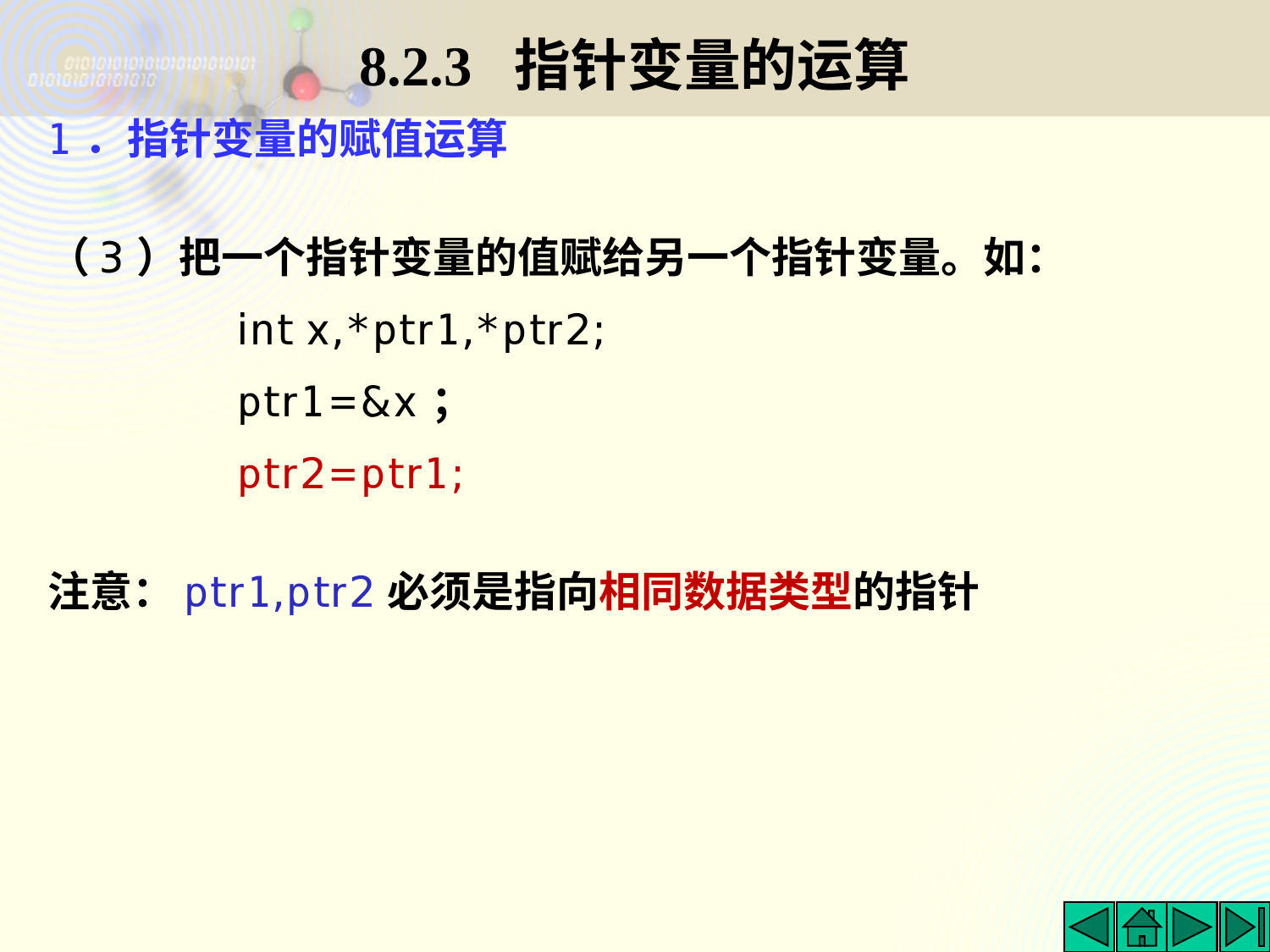

# 8.2.3  指针变量的运算
1．指针变量的赋值运算

（3）把一个指针变量的值赋给另一个指针变量。如：
int x,*ptr1,*ptr2;
ptr1=&x；
ptr2=ptr1;

注意：ptr1,ptr2必须是指向相同数据类型的指针